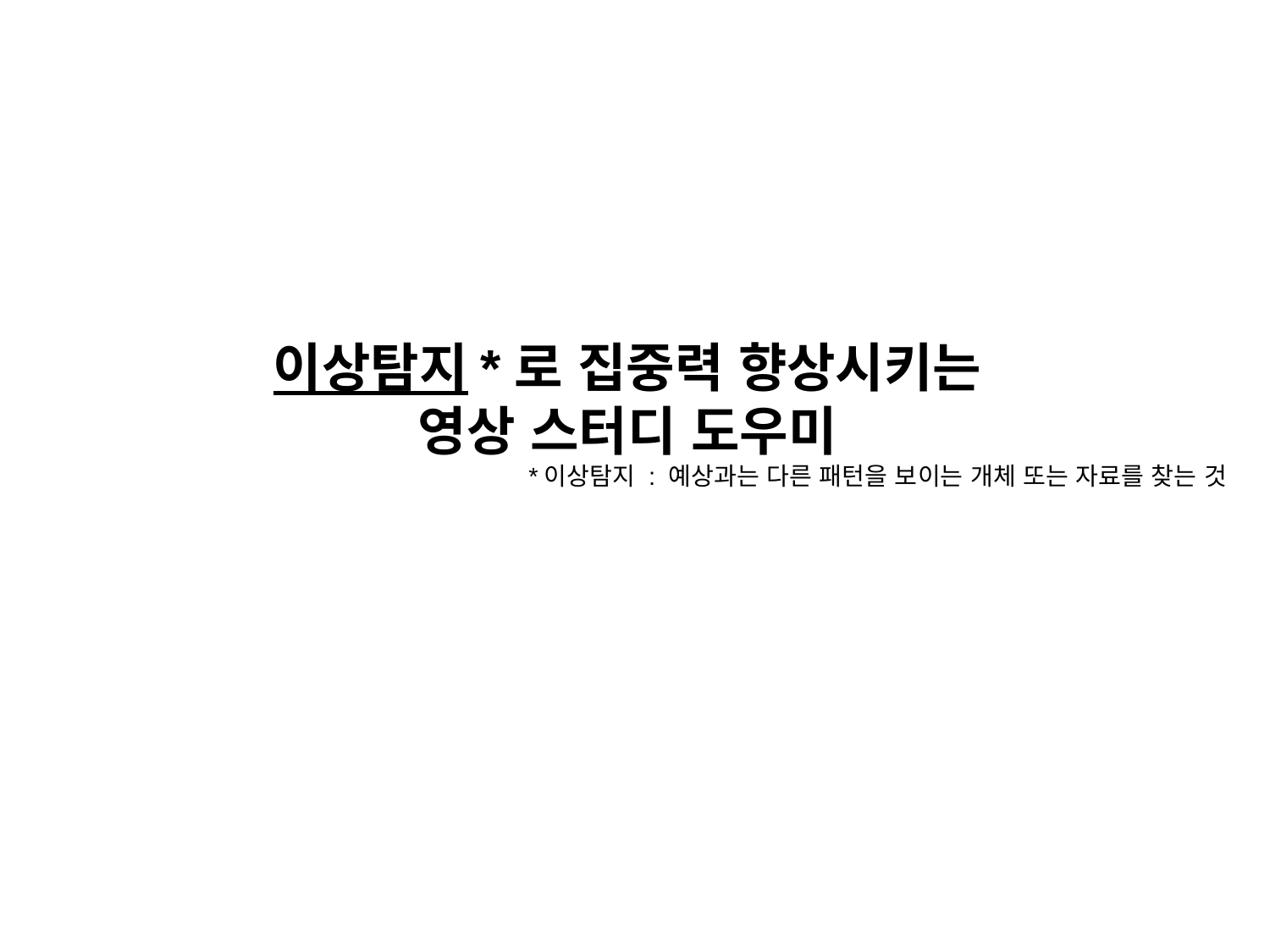

# 이상탐지*로 집중력 향상시키는 영상 스터디 도우미
*이상탐지 : 예상과는 다른 패턴을 보이는 개체 또는 자료를 찾는 것